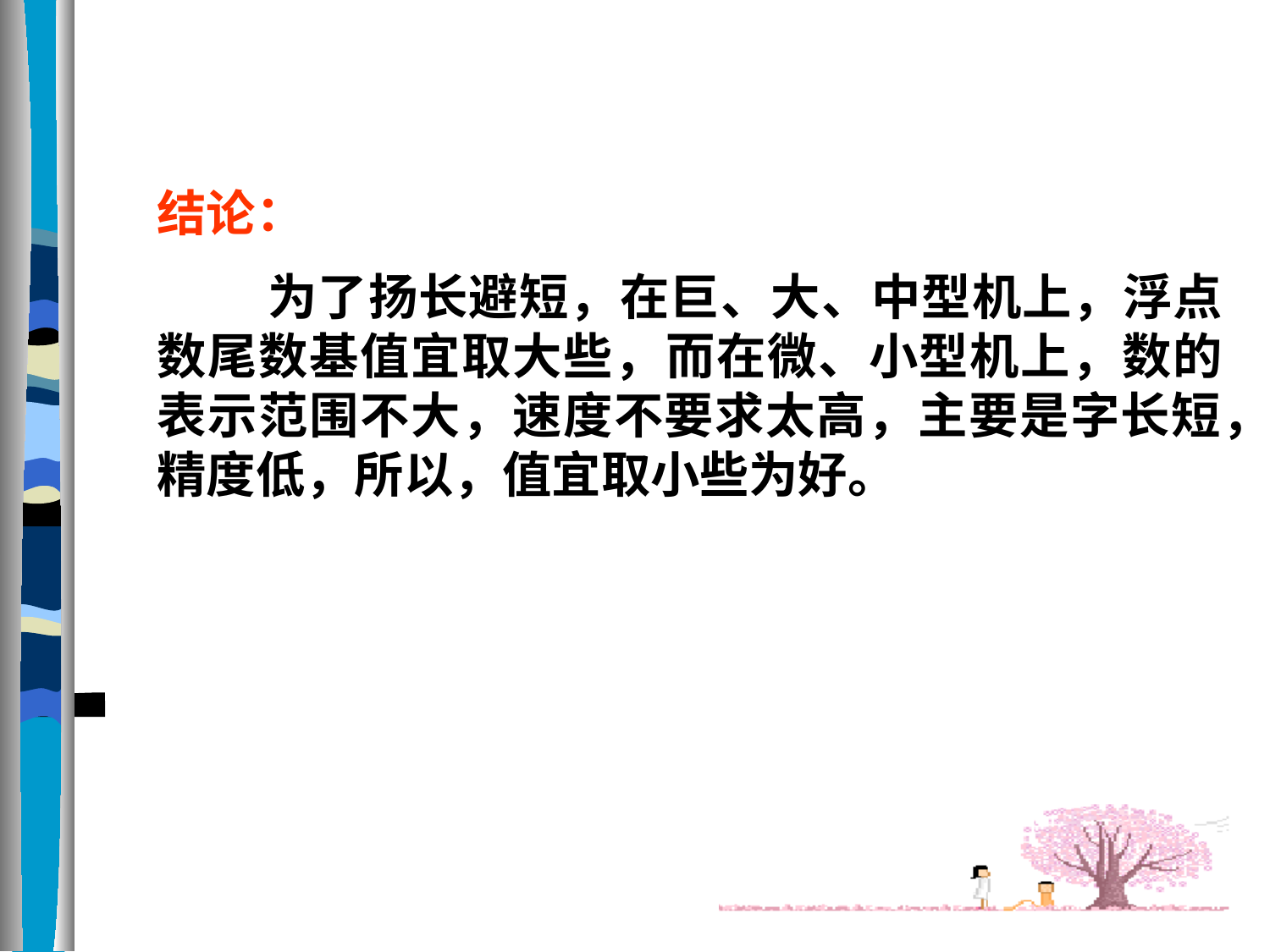

结论：
        为了扬长避短，在巨、大、中型机上，浮点数尾数基值宜取大些，而在微、小型机上，数的表示范围不大，速度不要求太高，主要是字长短，精度低，所以，值宜取小些为好。